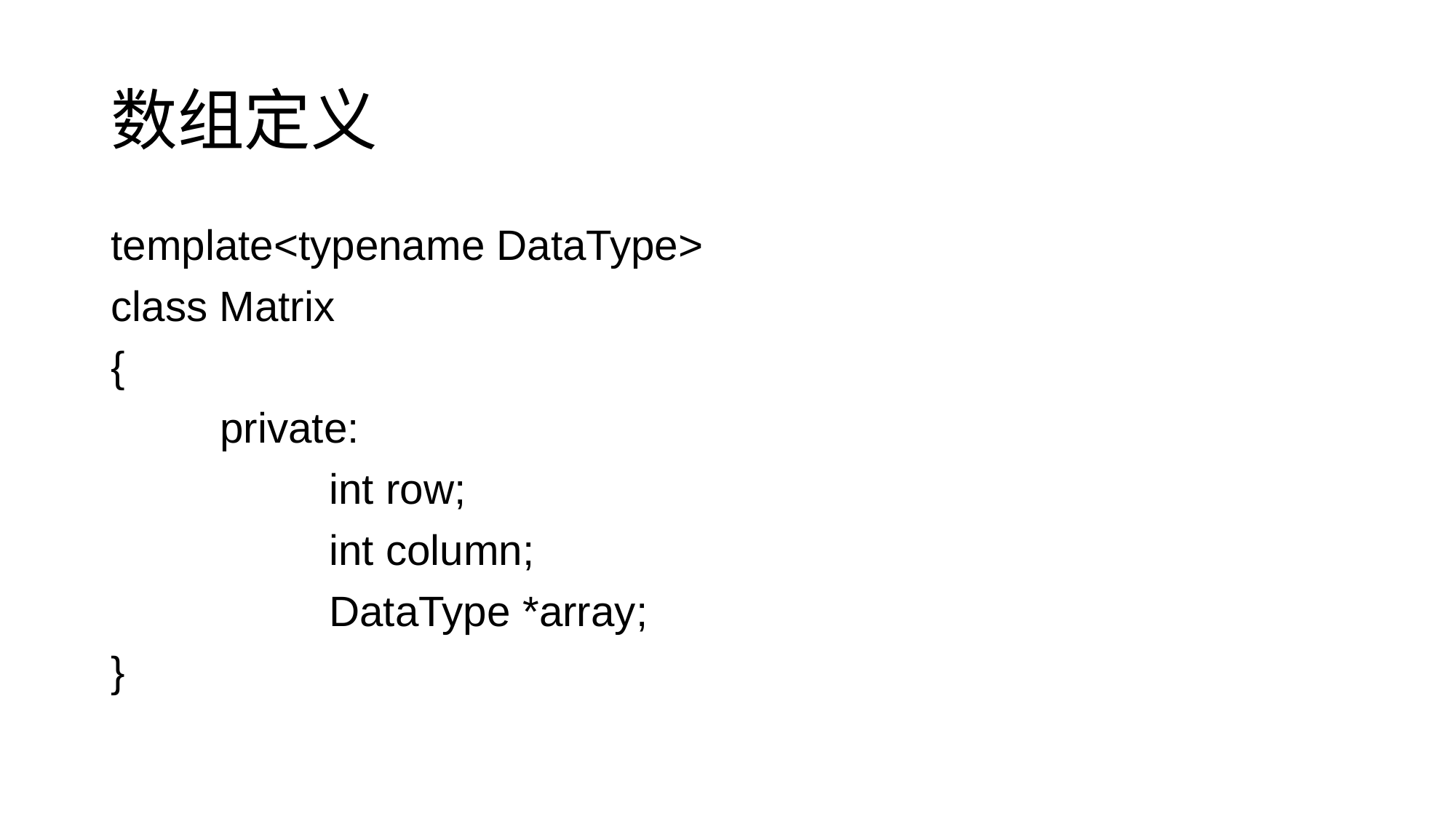

# 数组定义
template<typename DataType>
class Matrix
{
	private:
		int row;
		int column;
		DataType *array;
}